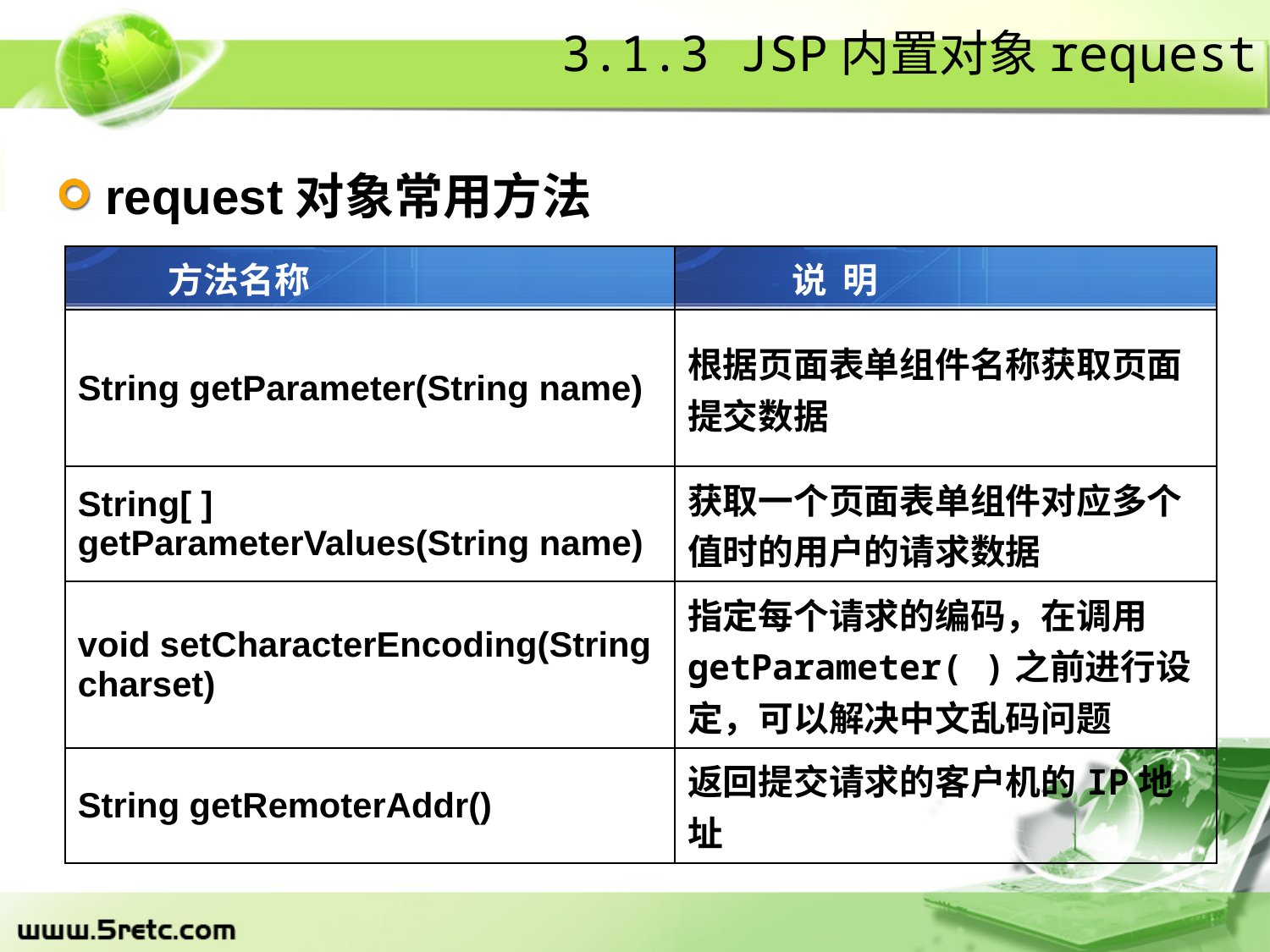

# 3.1.3 JSP内置对象request
request对象常用方法
| 方法名称 | 说 明 |
| --- | --- |
| String getParameter(String name) | 根据页面表单组件名称获取页面提交数据 |
| String[ ] getParameterValues(String name) | 获取一个页面表单组件对应多个值时的用户的请求数据 |
| void setCharacterEncoding(String charset) | 指定每个请求的编码，在调用getParameter( )之前进行设定，可以解决中文乱码问题 |
| String getRemoterAddr() | 返回提交请求的客户机的IP地址 |